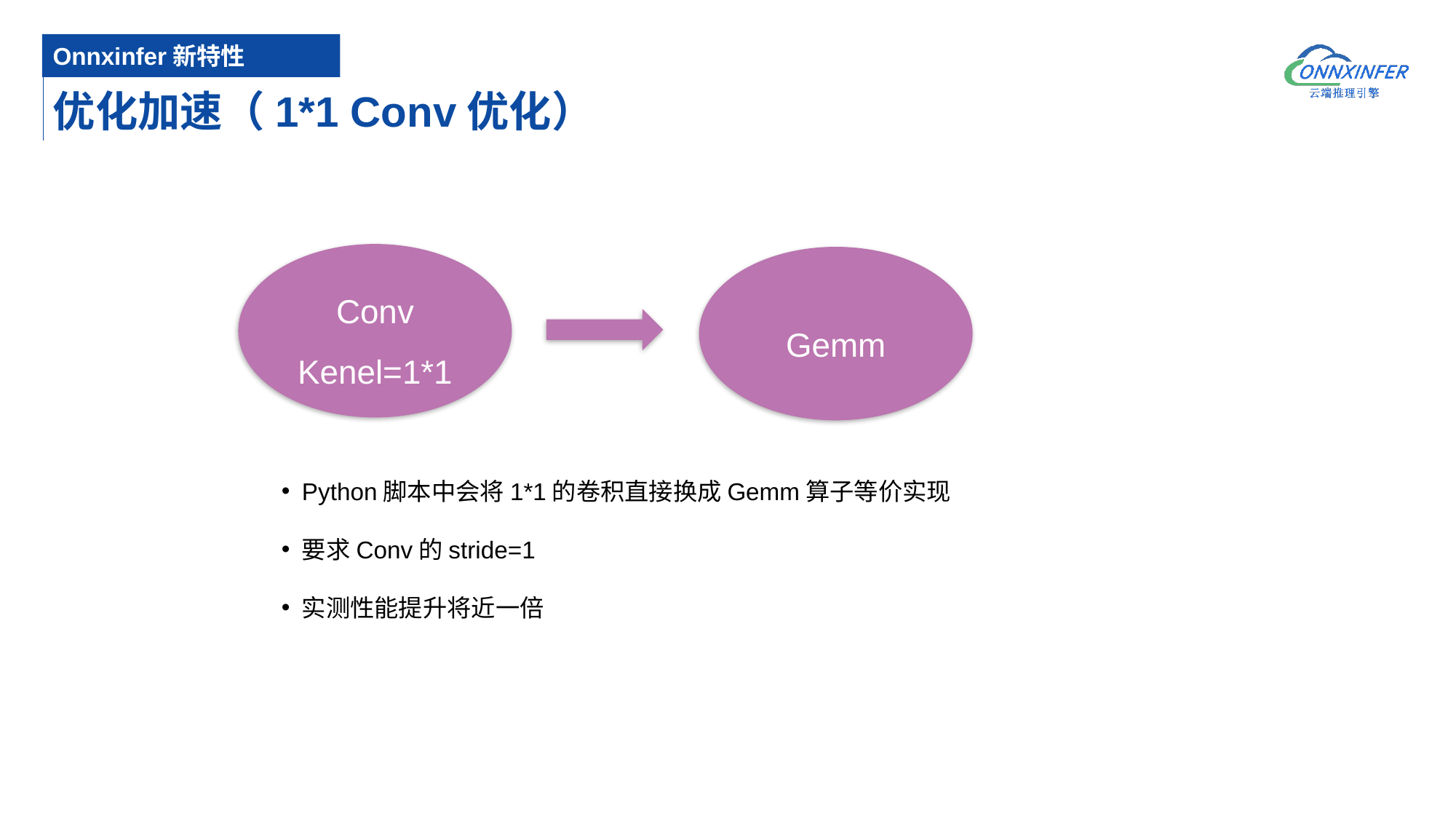

Onnxinfer新特性
# 优化加速（1*1 Conv优化）
Conv
Kenel=1*1
Gemm

Python脚本中会将1*1的卷积直接换成Gemm算子等价实现

要求Conv的stride=1

实测性能提升将近一倍